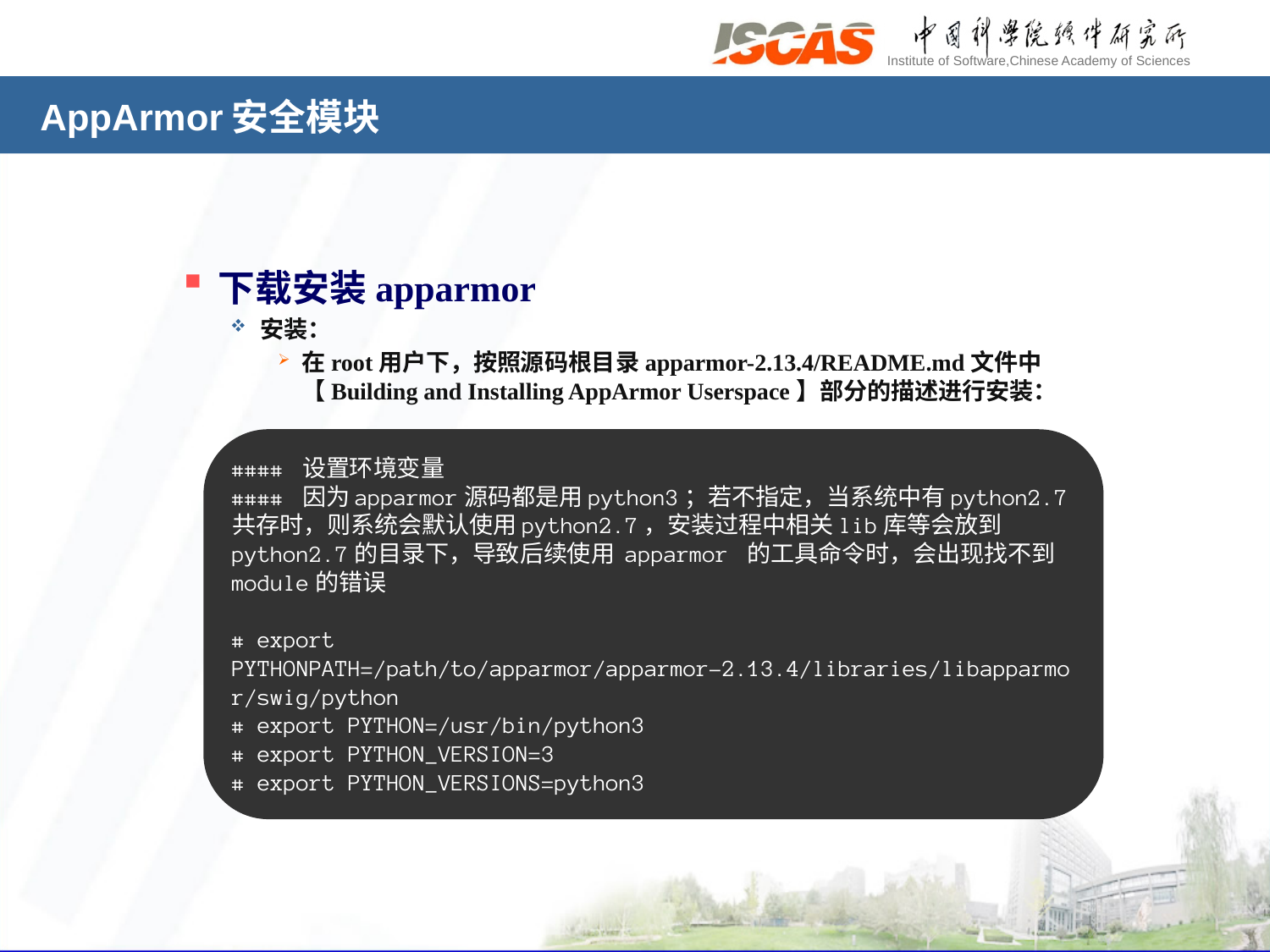

# AppArmor安全模块
下载安装apparmor
安装：
在root用户下，按照源码根目录apparmor-2.13.4/README.md文件中
【Building and Installing AppArmor Userspace】部分的描述进行安装：

#### 设置环境变量
#### 因为apparmor源码都是用python3；若不指定，当系统中有python2.7共存时，则系统会默认使用python2.7，安装过程中相关lib库等会放到python2.7的目录下，导致后续使用 apparmor 的工具命令时，会出现找不到module的错误

# export PYTHONPATH=/path/to/apparmor/apparmor-2.13.4/libraries/libapparmor/swig/python
# export PYTHON=/usr/bin/python3
# export PYTHON_VERSION=3
# export PYTHON_VERSIONS=python3